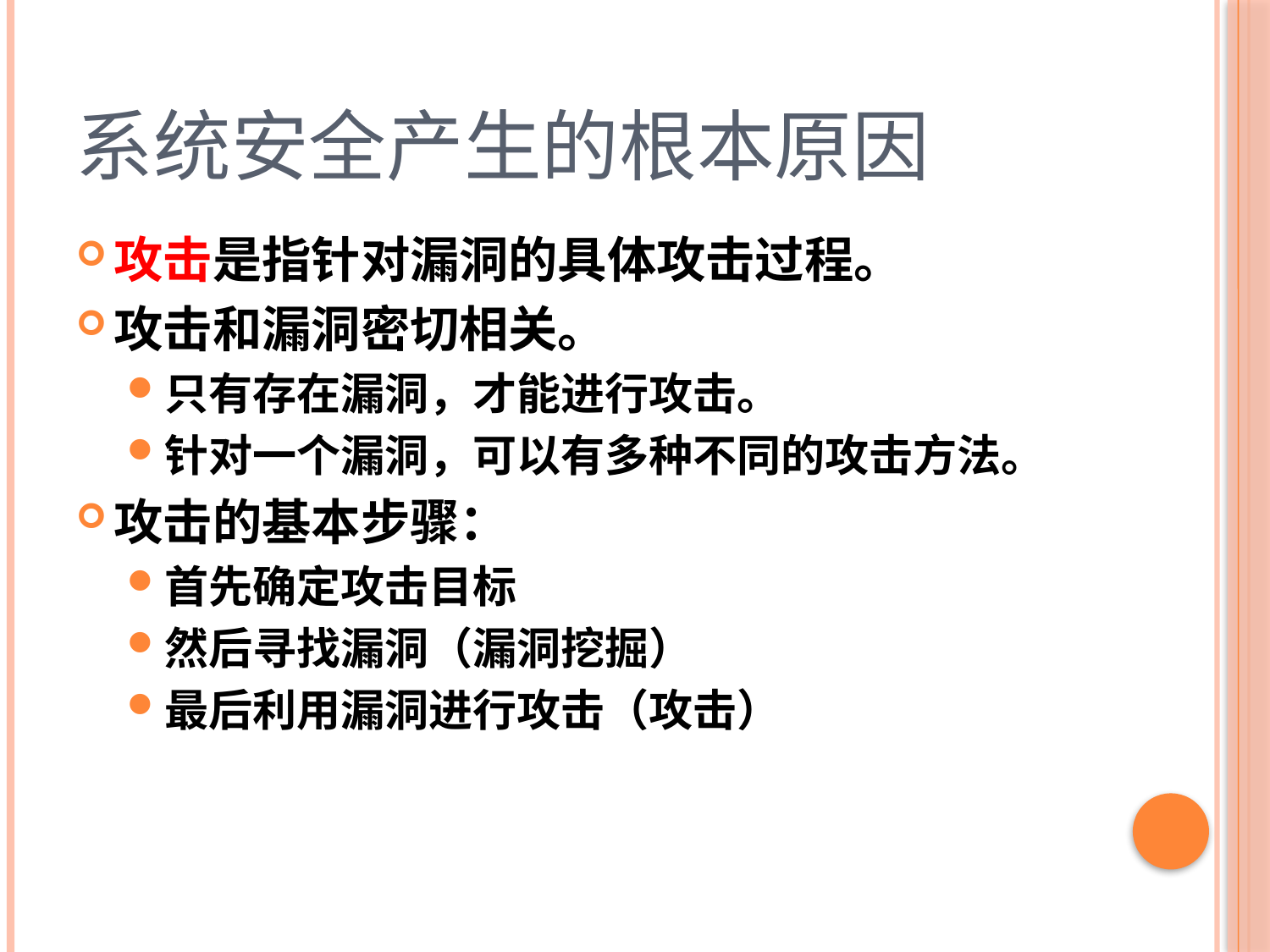

# 系统安全产生的根本原因
攻击是指针对漏洞的具体攻击过程。
攻击和漏洞密切相关。
只有存在漏洞，才能进行攻击。
针对一个漏洞，可以有多种不同的攻击方法。
攻击的基本步骤：
首先确定攻击目标
然后寻找漏洞（漏洞挖掘）
最后利用漏洞进行攻击（攻击）